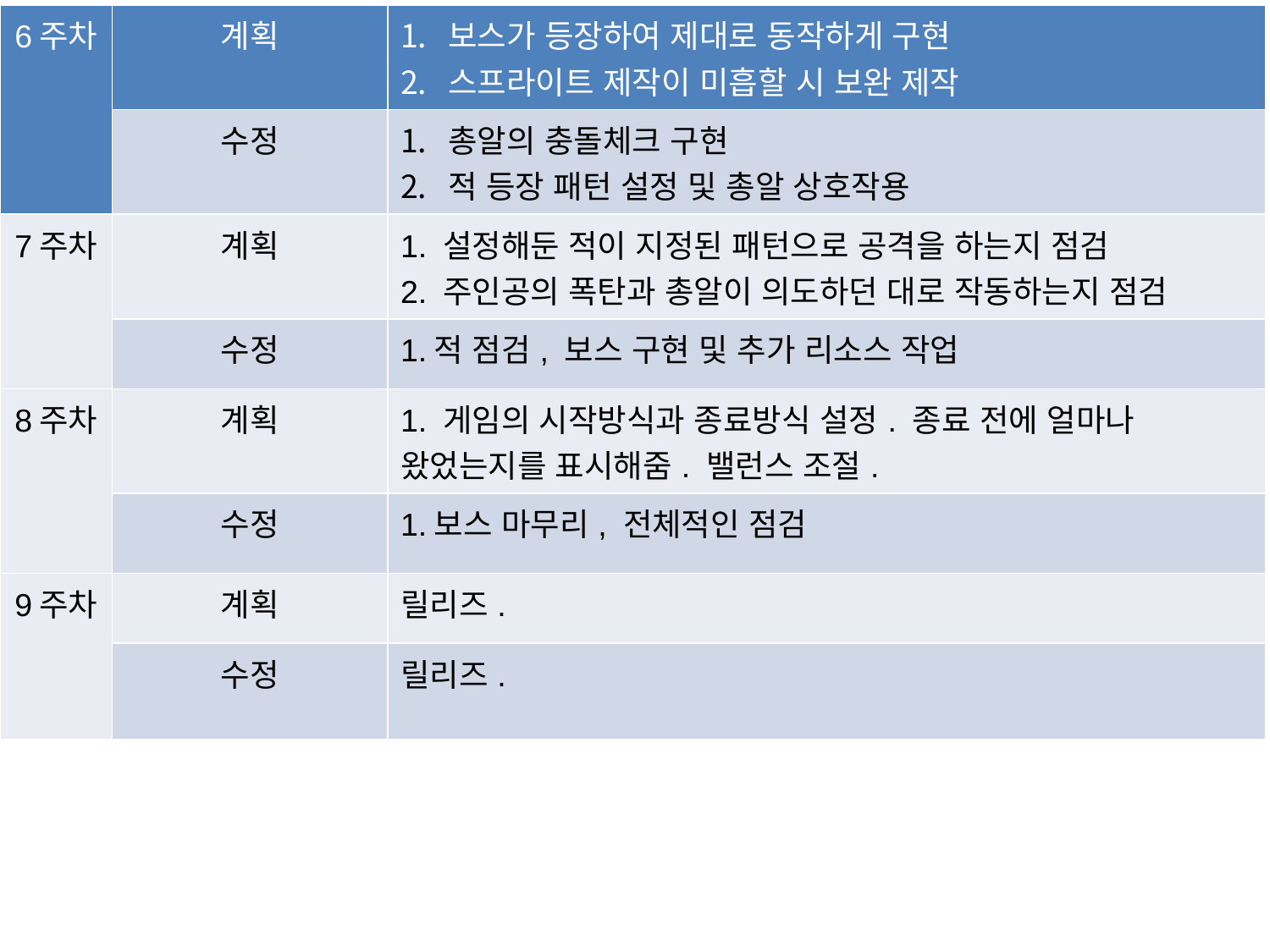

| 6주차 | 계획 | 보스가 등장하여 제대로 동작하게 구현 스프라이트 제작이 미흡할 시 보완 제작 |
| --- | --- | --- |
|  | 수정 | 총알의 충돌체크 구현 적 등장 패턴 설정 및 총알 상호작용 |
| 7주차 | 계획 | 1. 설정해둔 적이 지정된 패턴으로 공격을 하는지 점검 2. 주인공의 폭탄과 총알이 의도하던 대로 작동하는지 점검 |
|  | 수정 | 1.적 점검, 보스 구현 및 추가 리소스 작업 |
| 8주차 | 계획 | 1. 게임의 시작방식과 종료방식 설정. 종료 전에 얼마나 왔었는지를 표시해줌. 밸런스 조절. |
|  | 수정 | 1.보스 마무리, 전체적인 점검 |
| 9주차 | 계획 | 릴리즈. |
|  | 수정 | 릴리즈. |
#